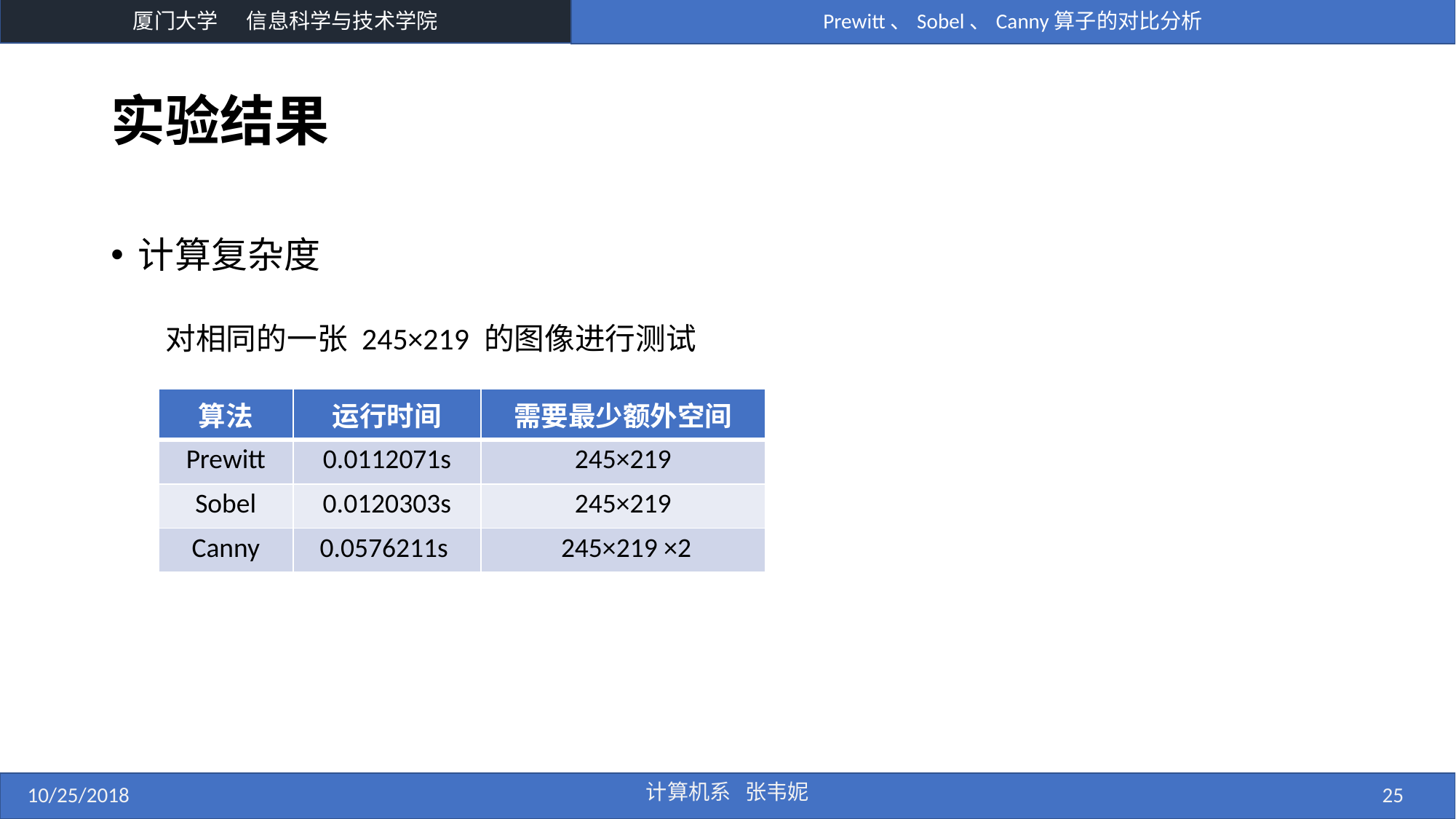

# 实验结果
计算复杂度
对相同的一张 245×219 的图像进行测试
| 算法 | 运行时间 | 需要最少额外空间 |
| --- | --- | --- |
| Prewitt | 0.0112071s | 245×219 |
| Sobel | 0.0120303s | 245×219 |
| Canny | 0.0576211s | 245×219 ×2 |
10/25/2018
计算机系   张韦妮
25